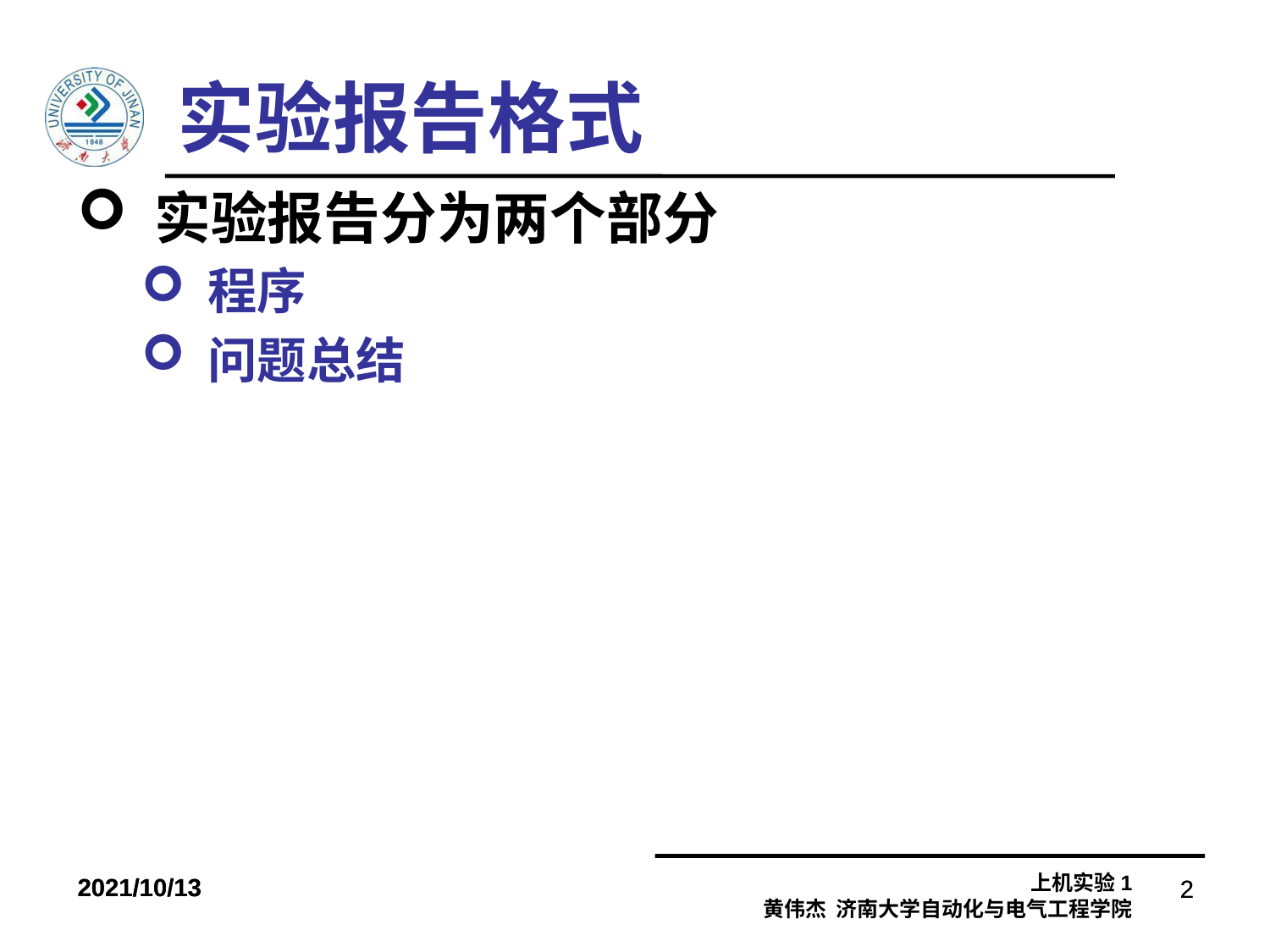

# 实验报告格式
 实验报告分为两个部分
 程序
 问题总结
2021/10/13
2021/10/13
2
2